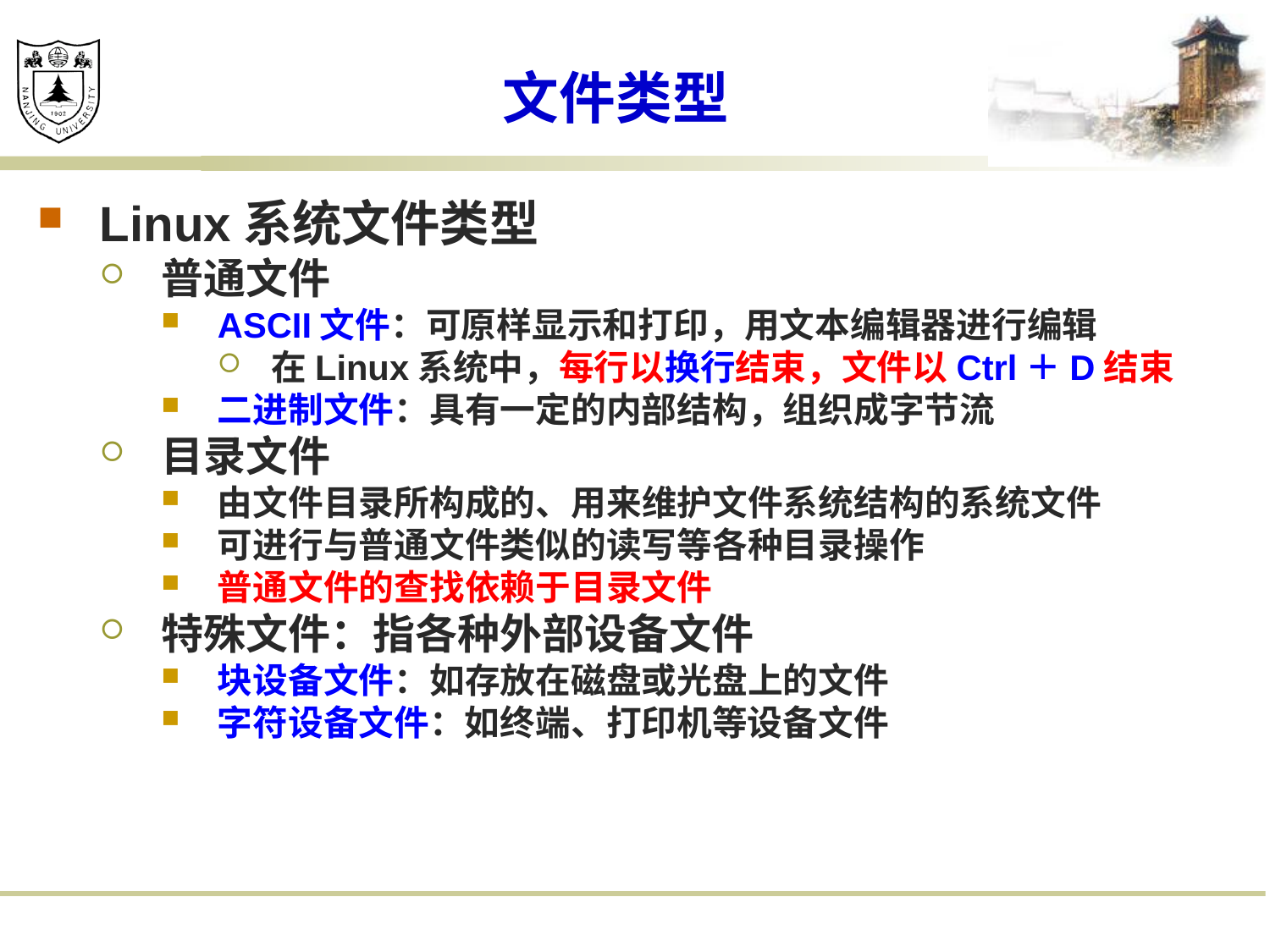

# 文件类型
Linux系统文件类型
普通文件
ASCII文件：可原样显示和打印，用文本编辑器进行编辑
在Linux系统中，每行以换行结束，文件以Ctrl＋D结束
二进制文件：具有一定的内部结构，组织成字节流
目录文件
由文件目录所构成的、用来维护文件系统结构的系统文件
可进行与普通文件类似的读写等各种目录操作
普通文件的查找依赖于目录文件
特殊文件：指各种外部设备文件
块设备文件：如存放在磁盘或光盘上的文件
字符设备文件：如终端、打印机等设备文件